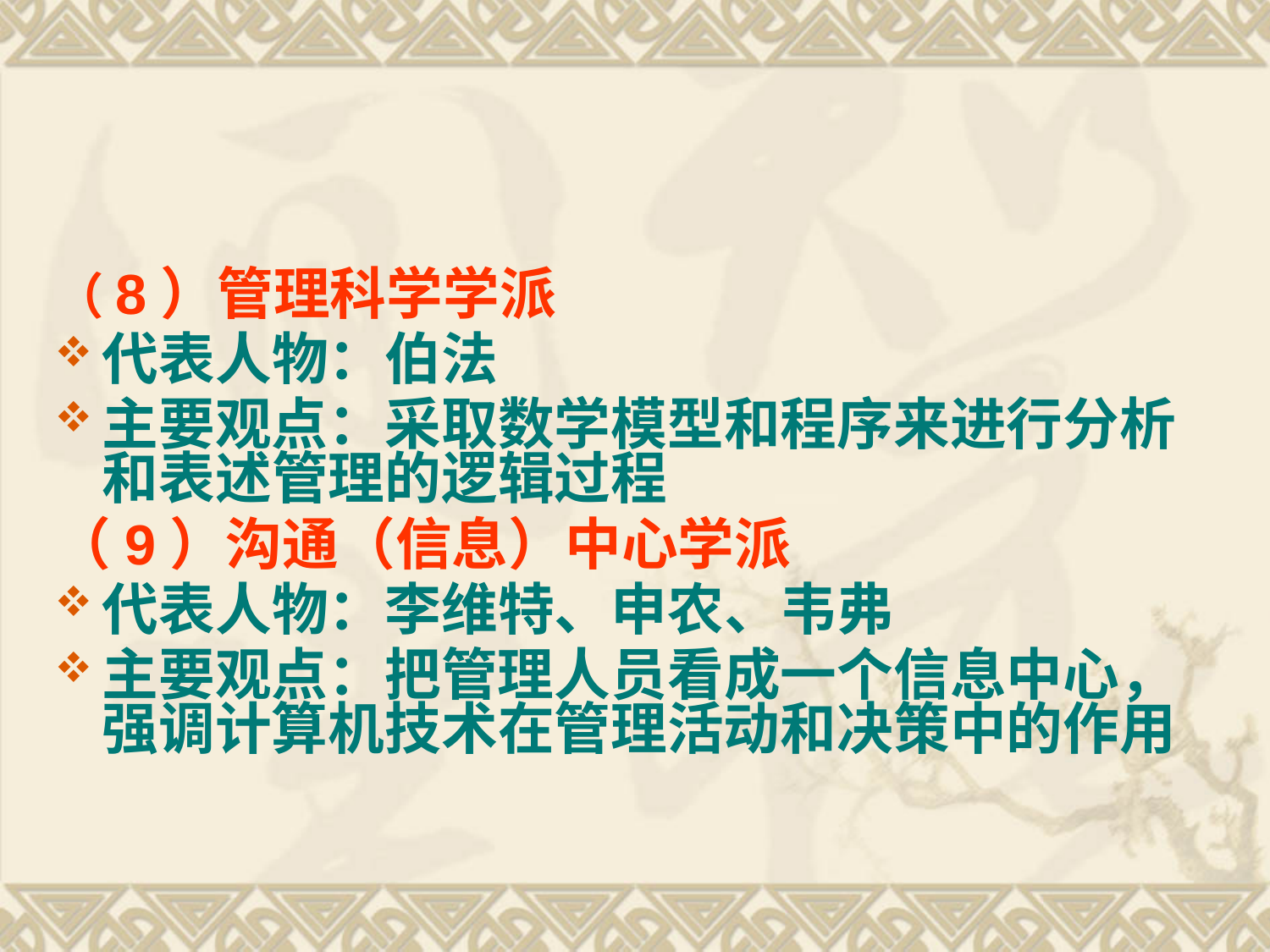

#
（8）管理科学学派
代表人物：伯法
主要观点：采取数学模型和程序来进行分析和表述管理的逻辑过程
（9）沟通（信息）中心学派
代表人物：李维特、申农、韦弗
主要观点：把管理人员看成一个信息中心，强调计算机技术在管理活动和决策中的作用